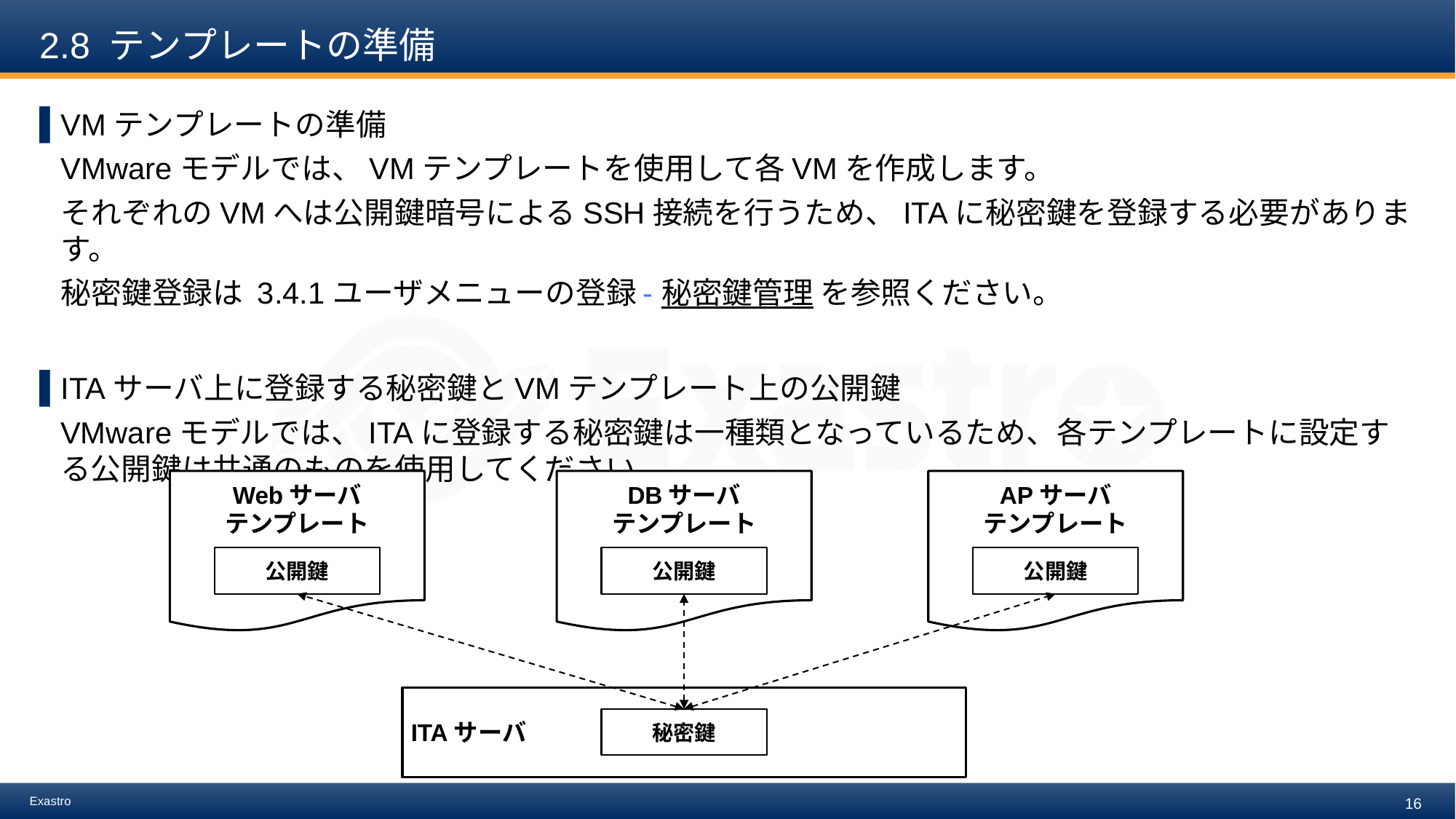

# 2.8 テンプレートの準備

VMテンプレートの準備
VMwareモデルでは、VMテンプレートを使用して各VMを作成します。
それぞれのVMへは公開鍵暗号によるSSH接続を行うため、ITAに秘密鍵を登録する必要があります。
秘密鍵登録は 3.4.1 ユーザメニューの登録 - 秘密鍵管理 を参照ください。

ITAサーバ上に登録する秘密鍵とVMテンプレート上の公開鍵
VMwareモデルでは、ITAに登録する秘密鍵は一種類となっているため、各テンプレートに設定する公開鍵は共通のものを使用してください。

Webサーバ
テンプレート
DBサーバ
テンプレート
APサーバ
テンプレート
公開鍵
公開鍵
公開鍵
ITAサーバ
秘密鍵